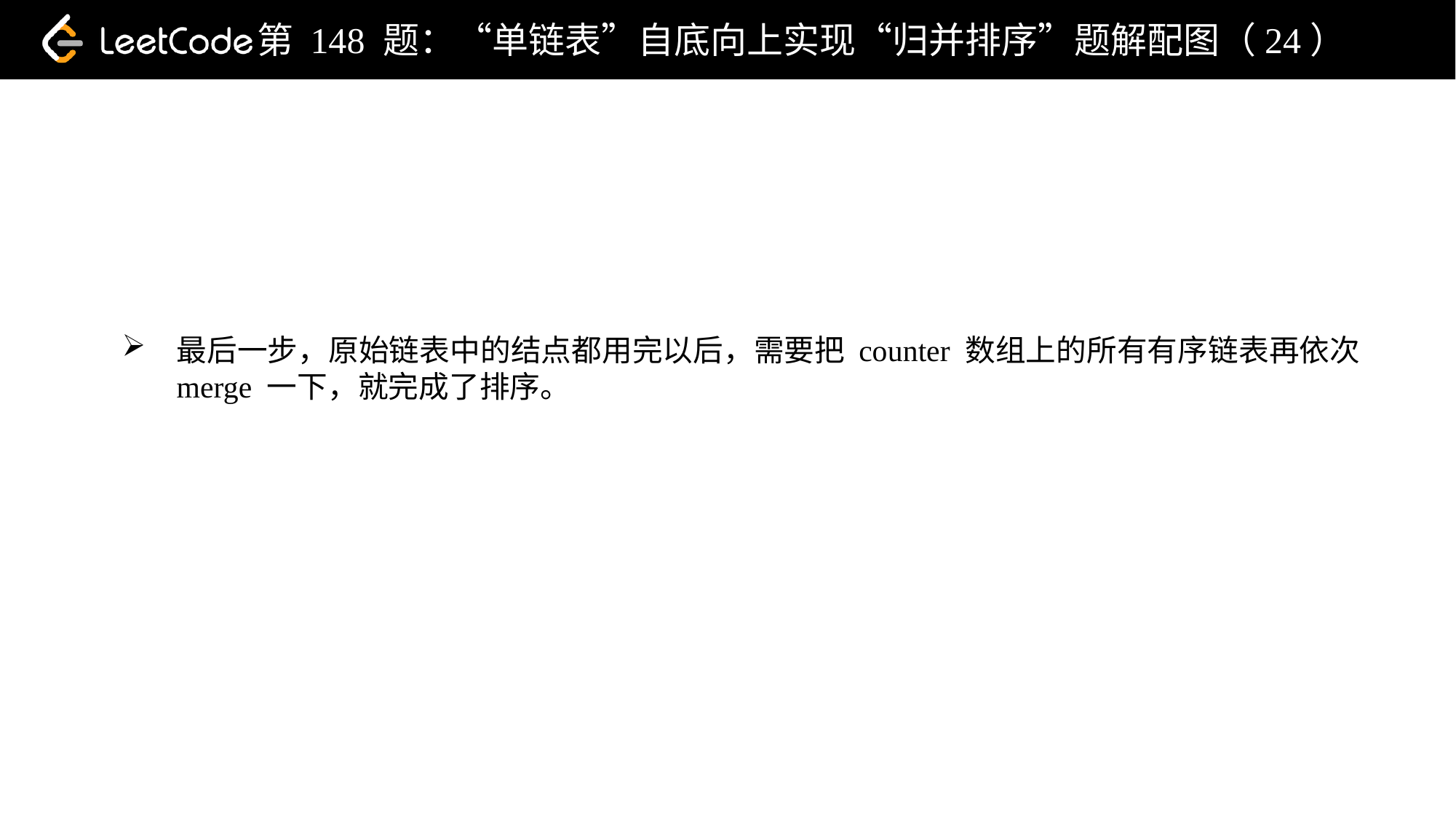

第 148 题：“单链表”自底向上实现“归并排序”题解配图（24）
最后一步，原始链表中的结点都用完以后，需要把 counter 数组上的所有有序链表再依次 merge 一下，就完成了排序。